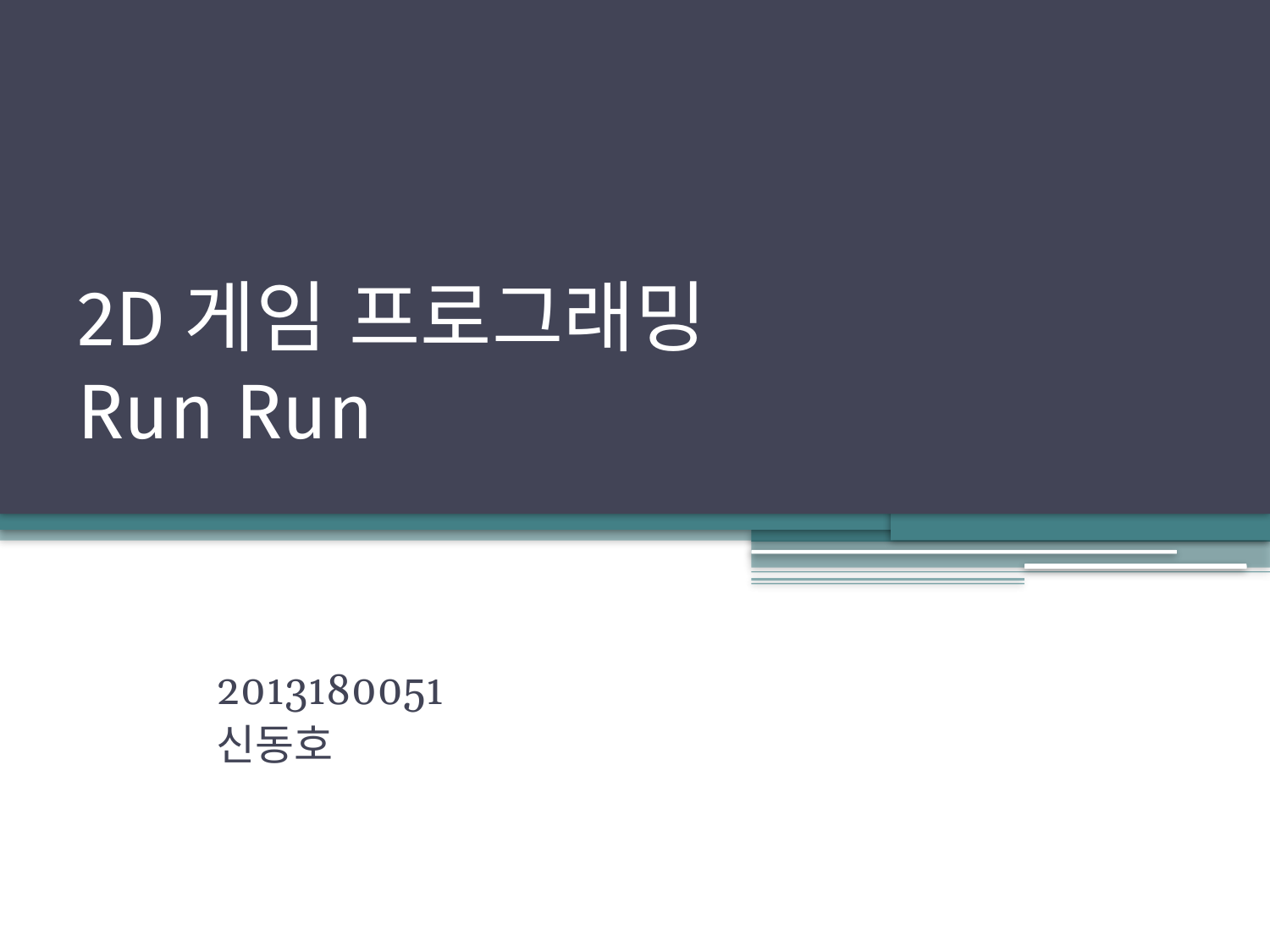

# 2D게임 프로그래밍 Run Run
2013180051
신동호